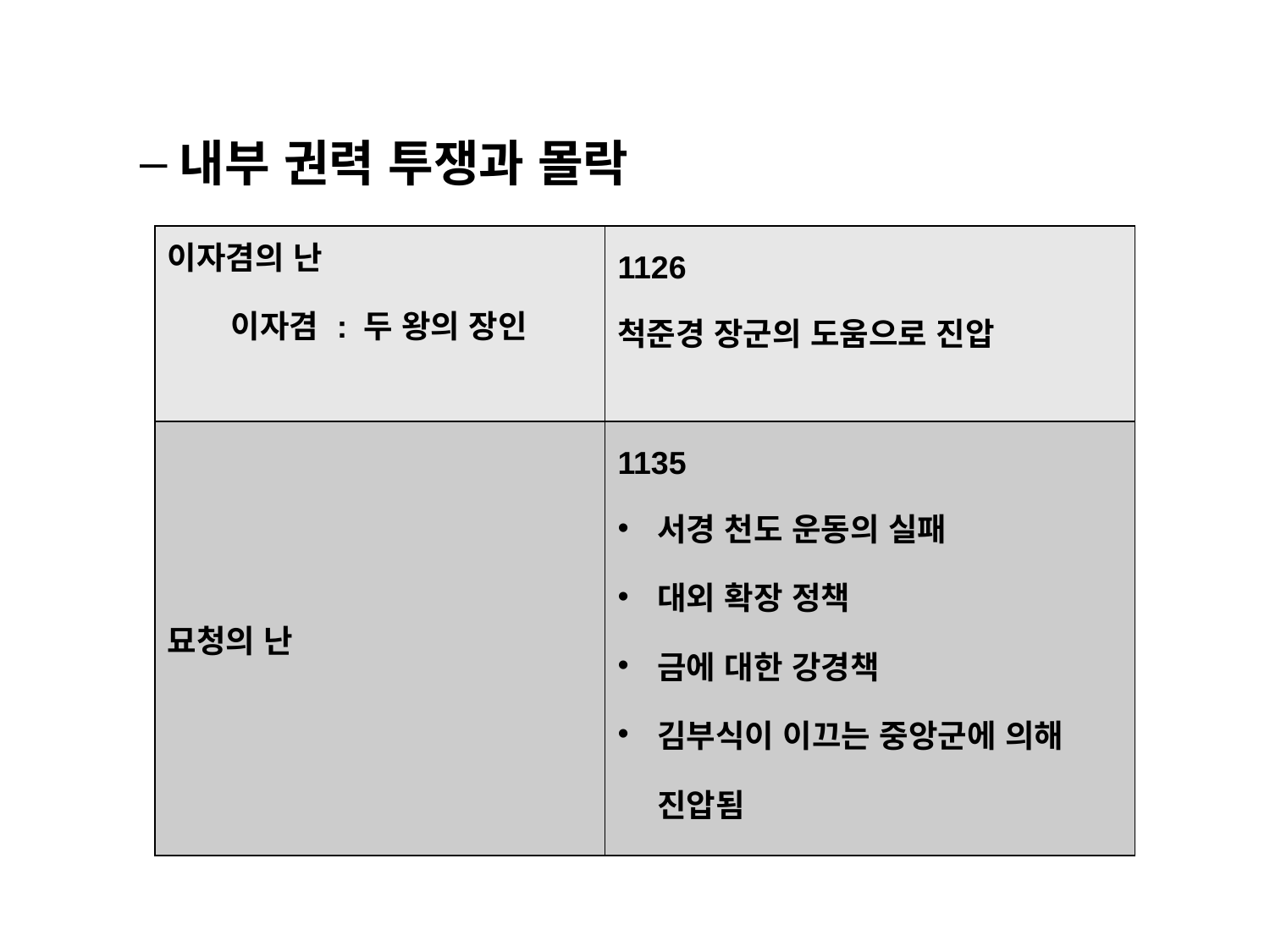

내부 권력 투쟁과 몰락
| 이자겸의 난 이자겸 : 두 왕의 장인 | 1126 척준경 장군의 도움으로 진압 |
| --- | --- |
| 묘청의 난 | 1135 서경 천도 운동의 실패 대외 확장 정책 금에 대한 강경책 김부식이 이끄는 중앙군에 의해 진압됨 |